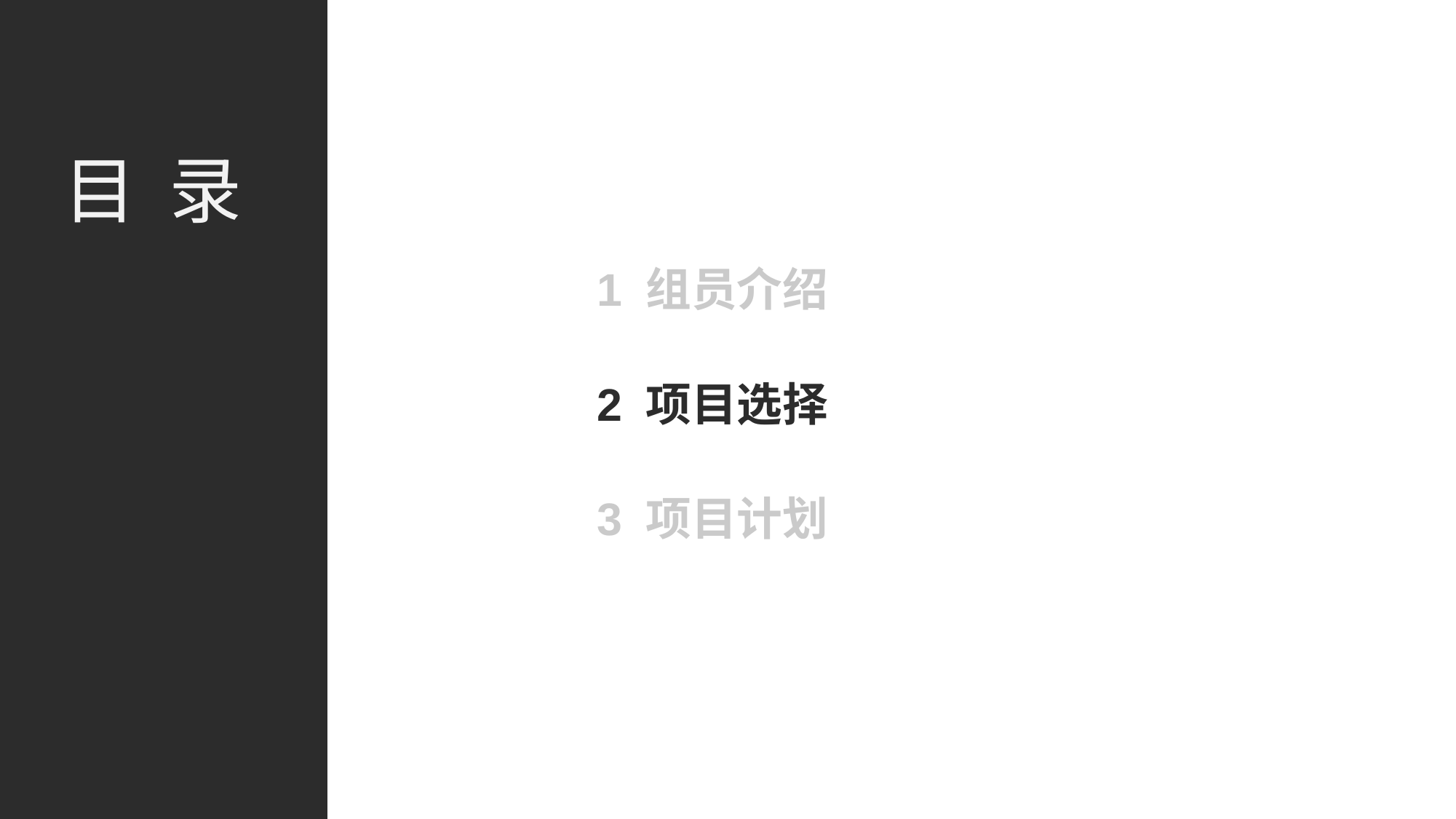

目  录
1 组员介绍
2 项目选择
3 项目计划